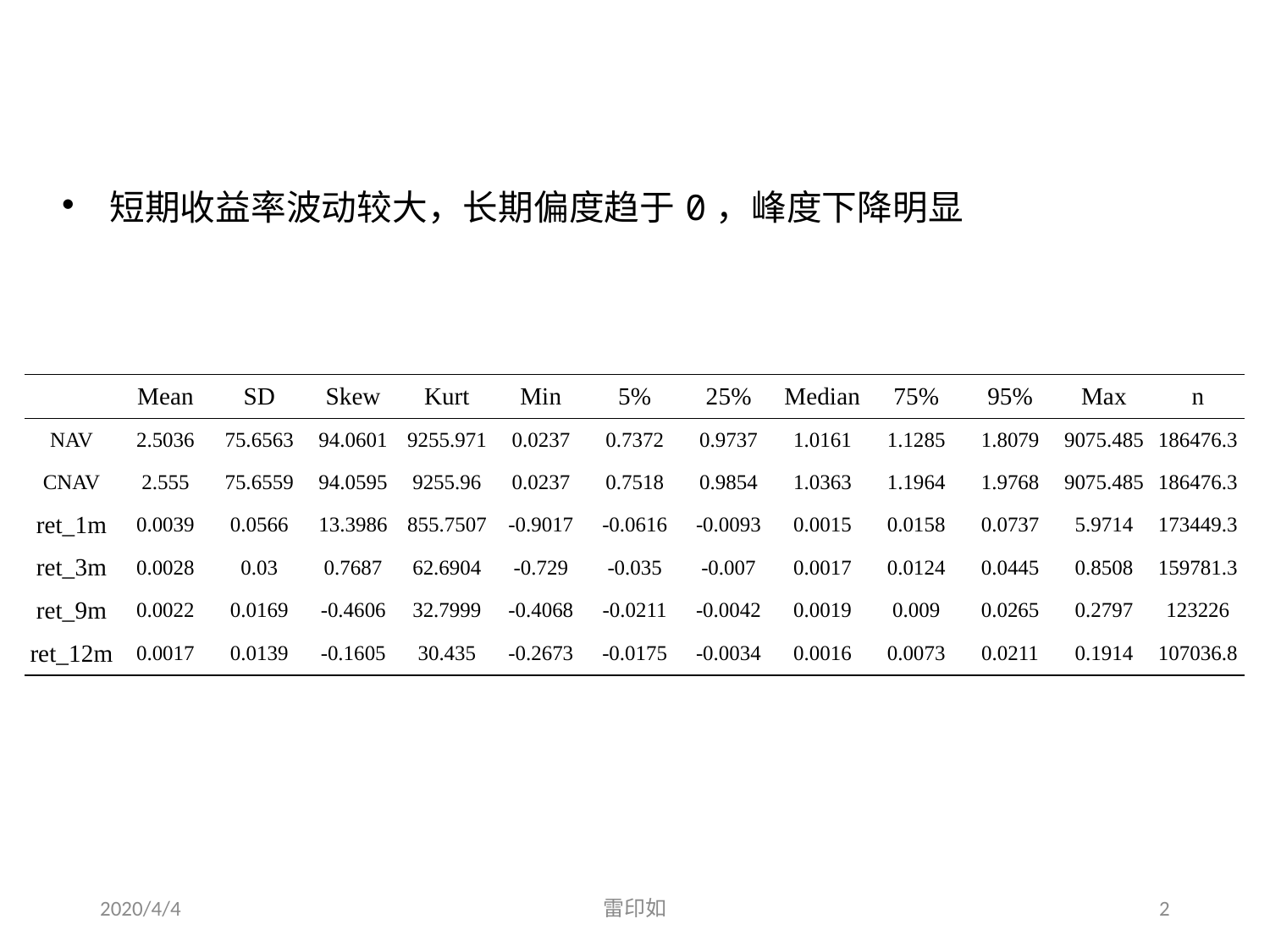

短期收益率波动较大，长期偏度趋于0，峰度下降明显
|  | Mean | SD | Skew | Kurt | Min | 5% | 25% | Median | 75% | 95% | Max | n |
| --- | --- | --- | --- | --- | --- | --- | --- | --- | --- | --- | --- | --- |
| NAV | 2.5036 | 75.6563 | 94.0601 | 9255.971 | 0.0237 | 0.7372 | 0.9737 | 1.0161 | 1.1285 | 1.8079 | 9075.485 | 186476.3 |
| CNAV | 2.555 | 75.6559 | 94.0595 | 9255.96 | 0.0237 | 0.7518 | 0.9854 | 1.0363 | 1.1964 | 1.9768 | 9075.485 | 186476.3 |
| ret\_1m | 0.0039 | 0.0566 | 13.3986 | 855.7507 | -0.9017 | -0.0616 | -0.0093 | 0.0015 | 0.0158 | 0.0737 | 5.9714 | 173449.3 |
| ret\_3m | 0.0028 | 0.03 | 0.7687 | 62.6904 | -0.729 | -0.035 | -0.007 | 0.0017 | 0.0124 | 0.0445 | 0.8508 | 159781.3 |
| ret\_9m | 0.0022 | 0.0169 | -0.4606 | 32.7999 | -0.4068 | -0.0211 | -0.0042 | 0.0019 | 0.009 | 0.0265 | 0.2797 | 123226 |
| ret\_12m | 0.0017 | 0.0139 | -0.1605 | 30.435 | -0.2673 | -0.0175 | -0.0034 | 0.0016 | 0.0073 | 0.0211 | 0.1914 | 107036.8 |
2020/4/4
雷印如
2